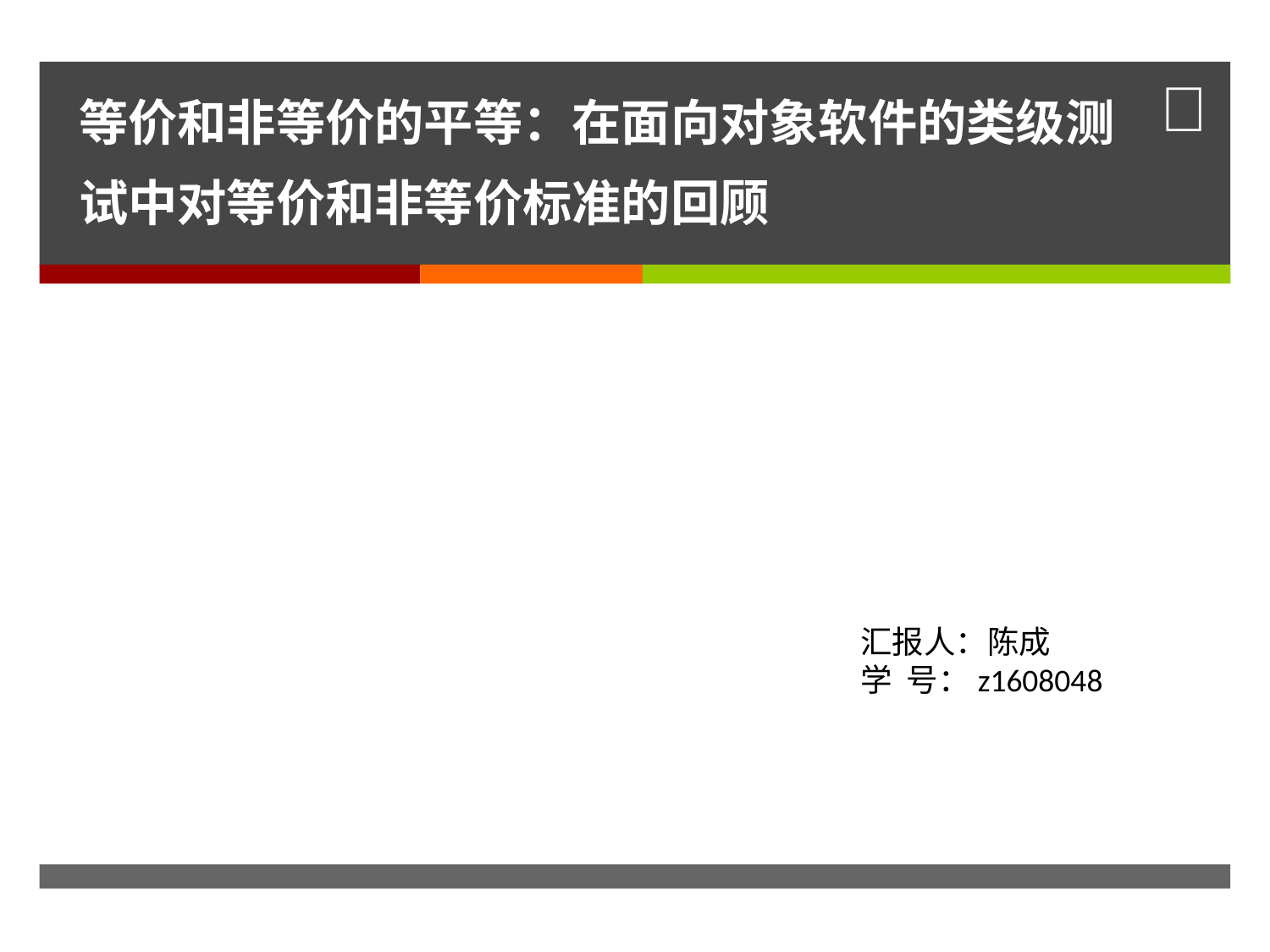

# 等价和非等价的平等：在面向对象软件的类级测试中对等价和非等价标准的回顾
汇报人：陈成
学  号：z1608048